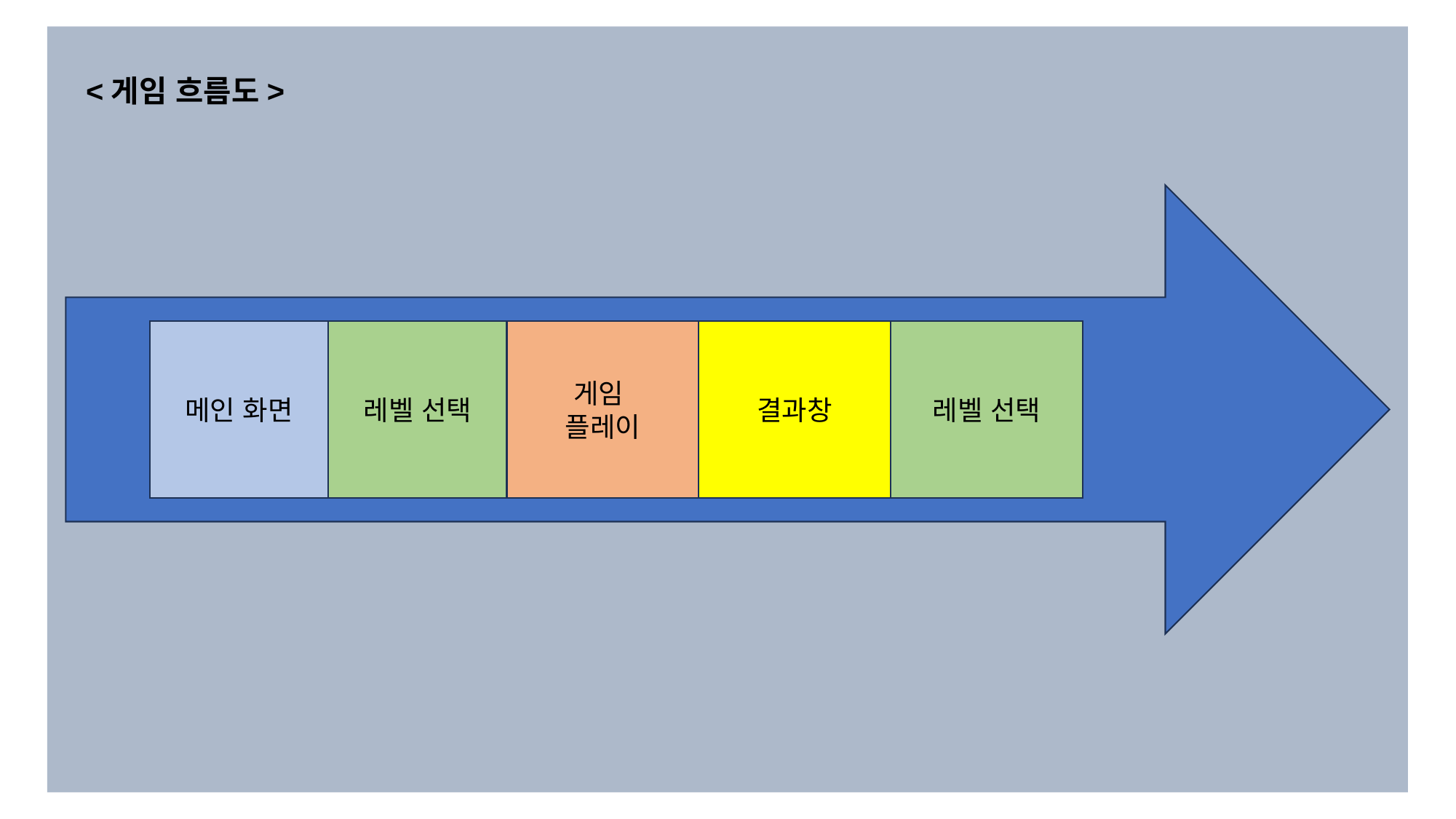

<게임 흐름도>

메인 화면
레벨 선택
게임
플레이
결과창
레벨 선택